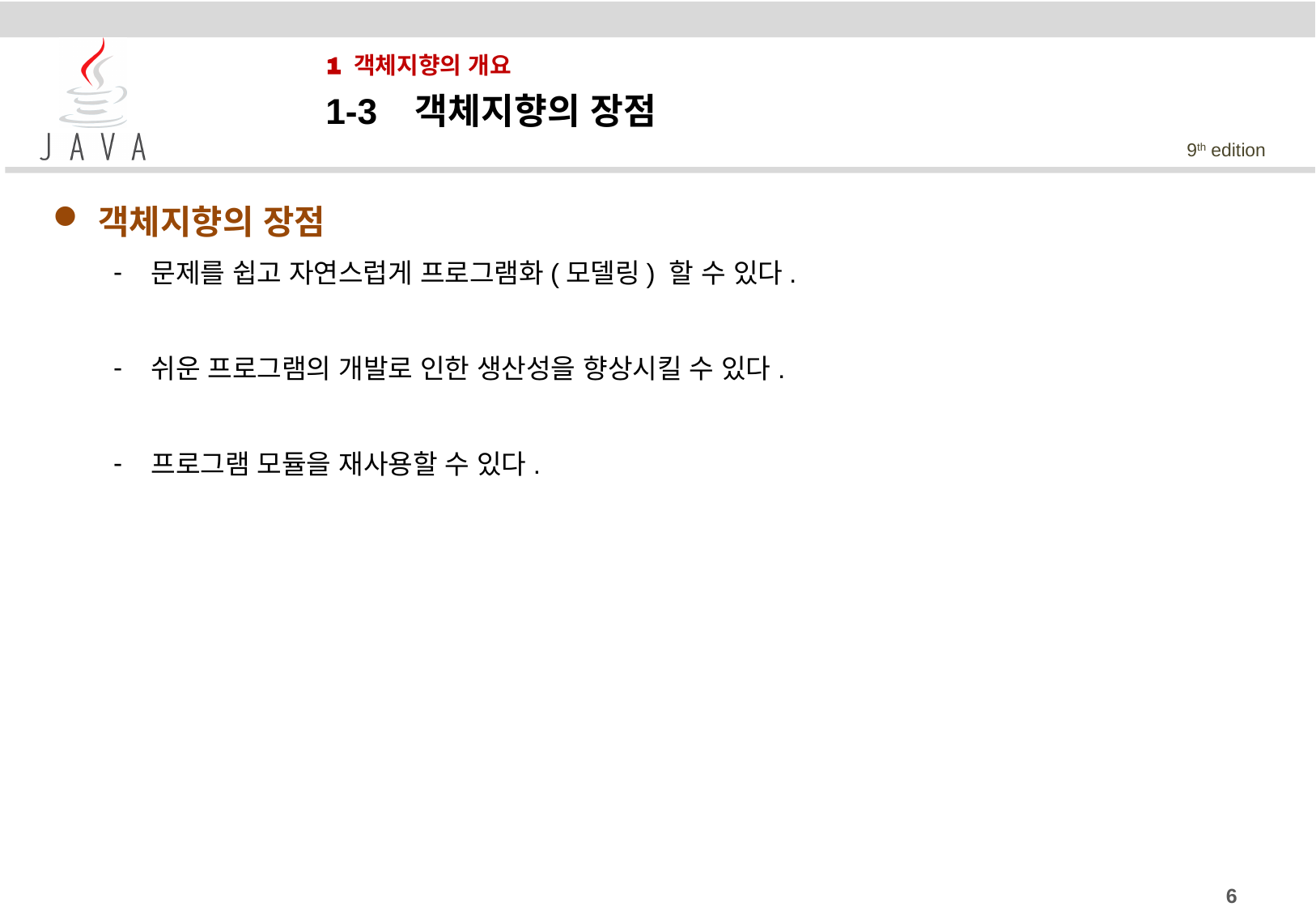

# 1 객체지향의 개요
1-3   객체지향의 장점
객체지향의 장점
문제를 쉽고 자연스럽게 프로그램화(모델링) 할 수 있다.

쉬운 프로그램의 개발로 인한 생산성을 향상시킬 수 있다.

프로그램 모듈을 재사용할 수 있다.

6